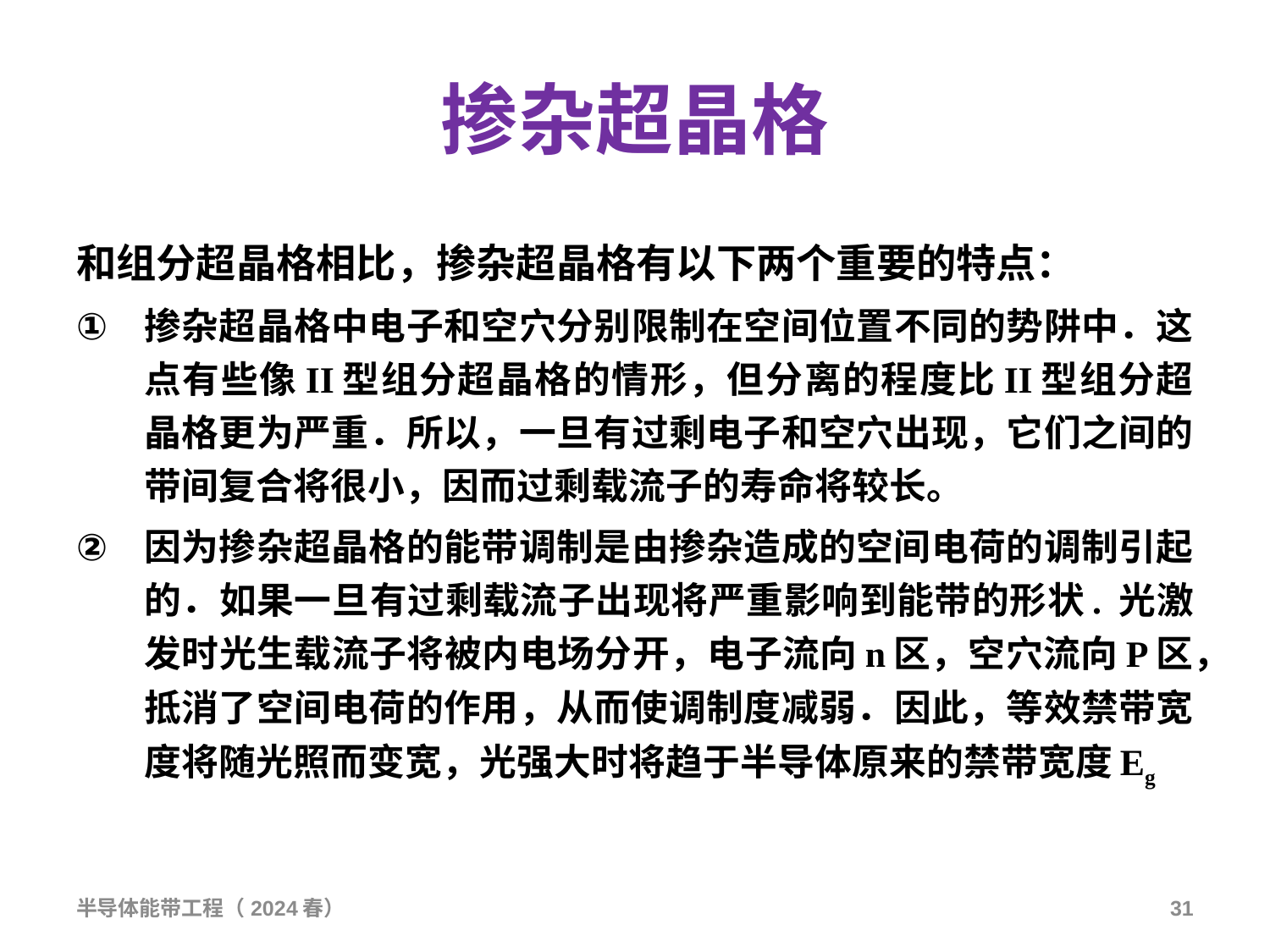

# 掺杂超晶格
和组分超晶格相比，掺杂超晶格有以下两个重要的特点：
掺杂超晶格中电子和空穴分别限制在空间位置不同的势阱中．这点有些像II型组分超晶格的情形，但分离的程度比II型组分超晶格更为严重．所以，一旦有过剩电子和空穴出现，它们之间的带间复合将很小，因而过剩载流子的寿命将较长。
因为掺杂超晶格的能带调制是由掺杂造成的空间电荷的调制引起的．如果一旦有过剩载流子出现将严重影响到能带的形状. 光激发时光生载流子将被内电场分开，电子流向n区，空穴流向P区，抵消了空间电荷的作用，从而使调制度减弱．因此，等效禁带宽度将随光照而变宽，光强大时将趋于半导体原来的禁带宽度Eg
半导体能带工程（2024春）
31